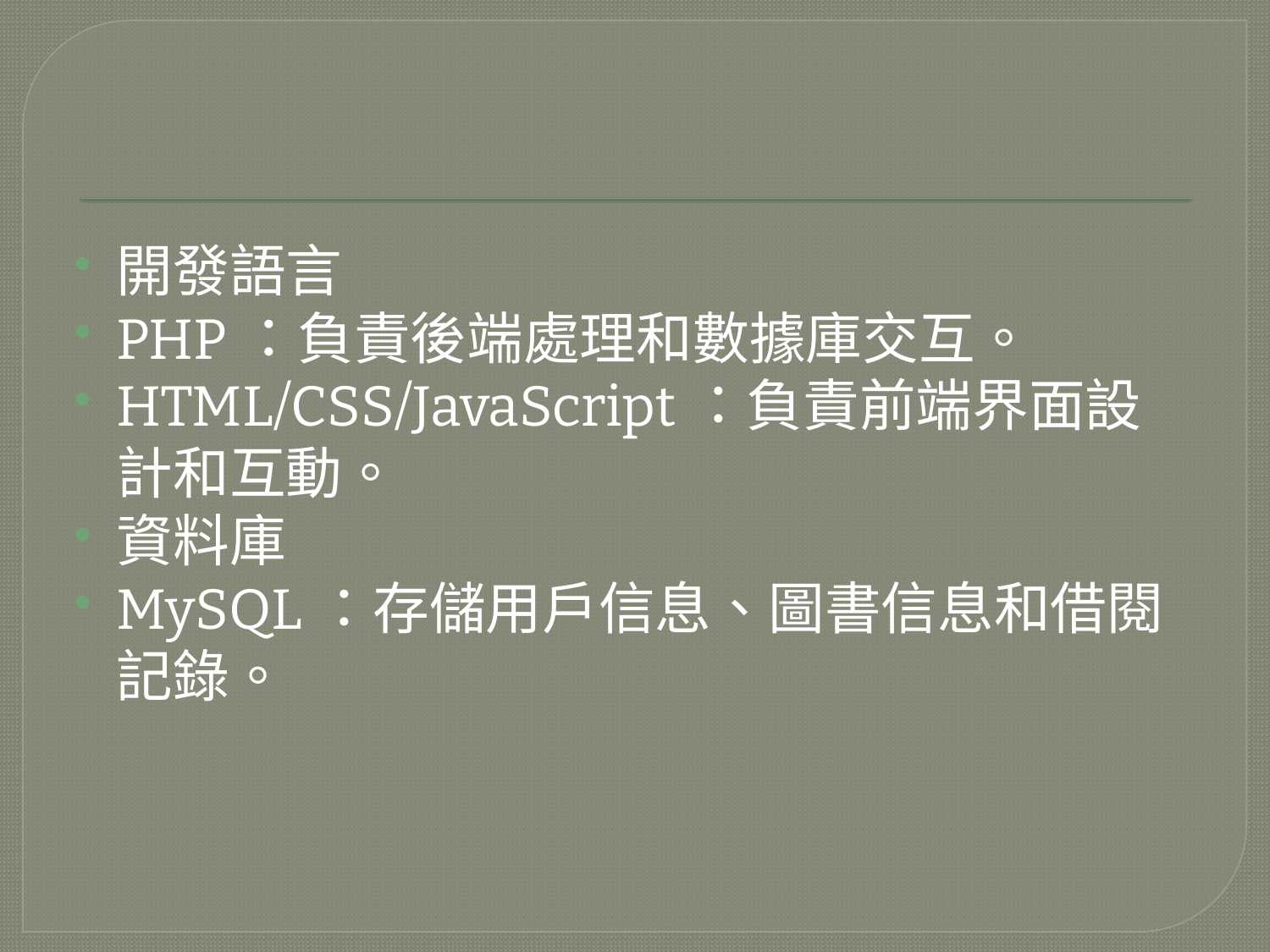

#
開發語言
PHP：負責後端處理和數據庫交互。
HTML/CSS/JavaScript：負責前端界面設計和互動。
資料庫
MySQL：存儲用戶信息、圖書信息和借閱記錄。